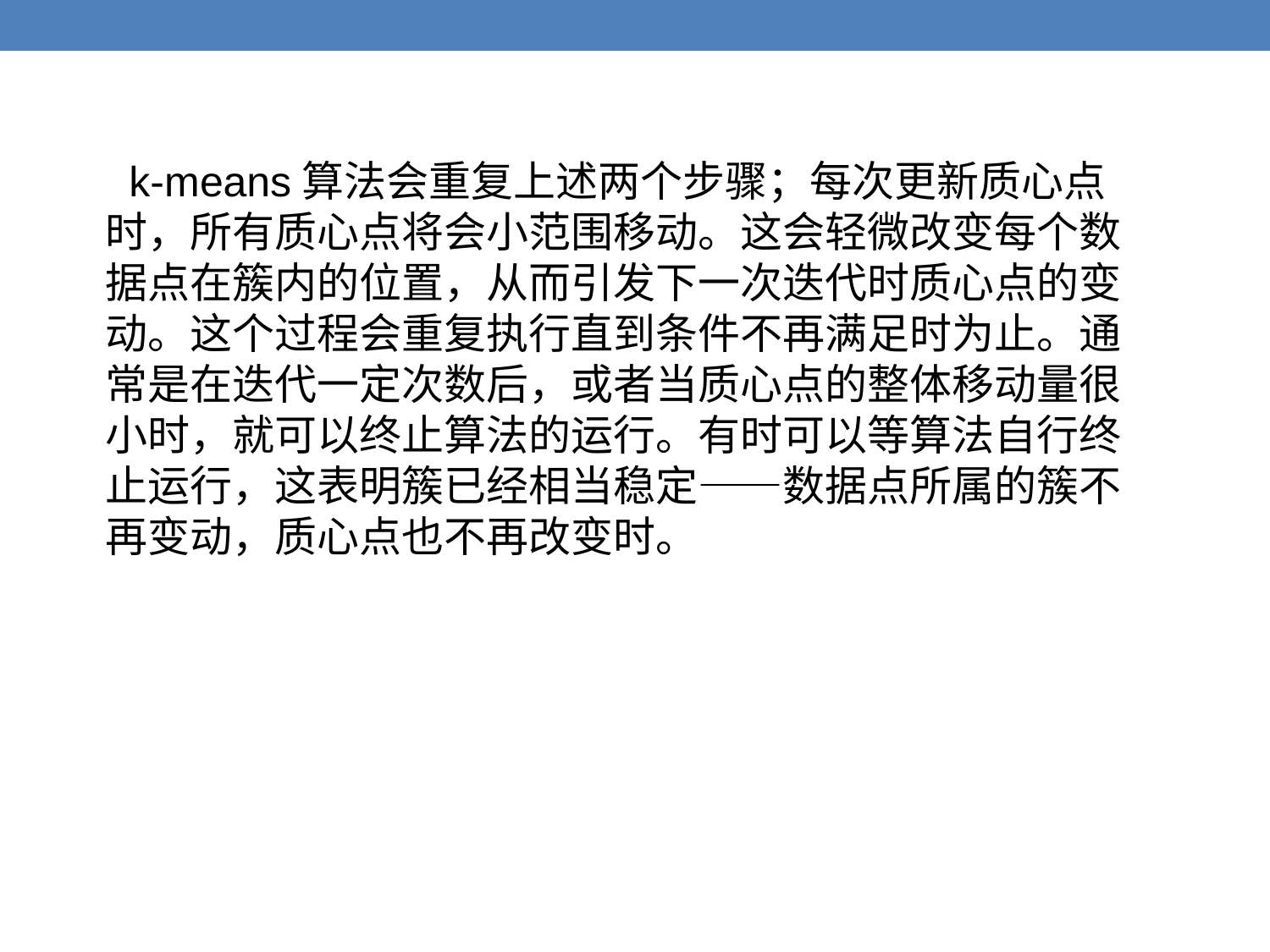

k-means算法会重复上述两个步骤；每次更新质心点时，所有质心点将会小范围移动。这会轻微改变每个数据点在簇内的位置，从而引发下一次迭代时质心点的变动。这个过程会重复执行直到条件不再满足时为止。通常是在迭代一定次数后，或者当质心点的整体移动量很小时，就可以终止算法的运行。有时可以等算法自行终止运行，这表明簇已经相当稳定——数据点所属的簇不再变动，质心点也不再改变时。